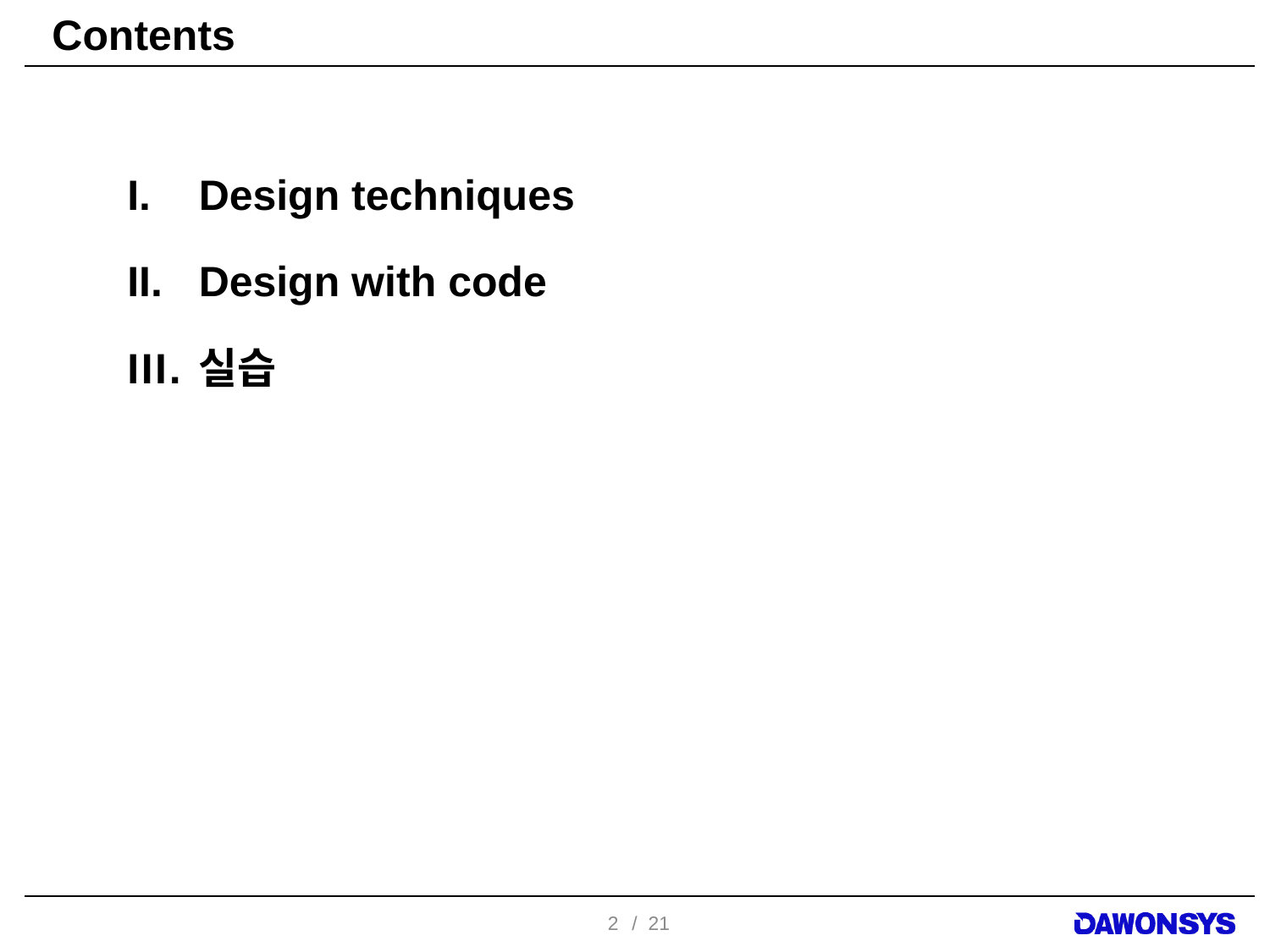

# Contents
Design techniques
Design with code
실습
2
/  21